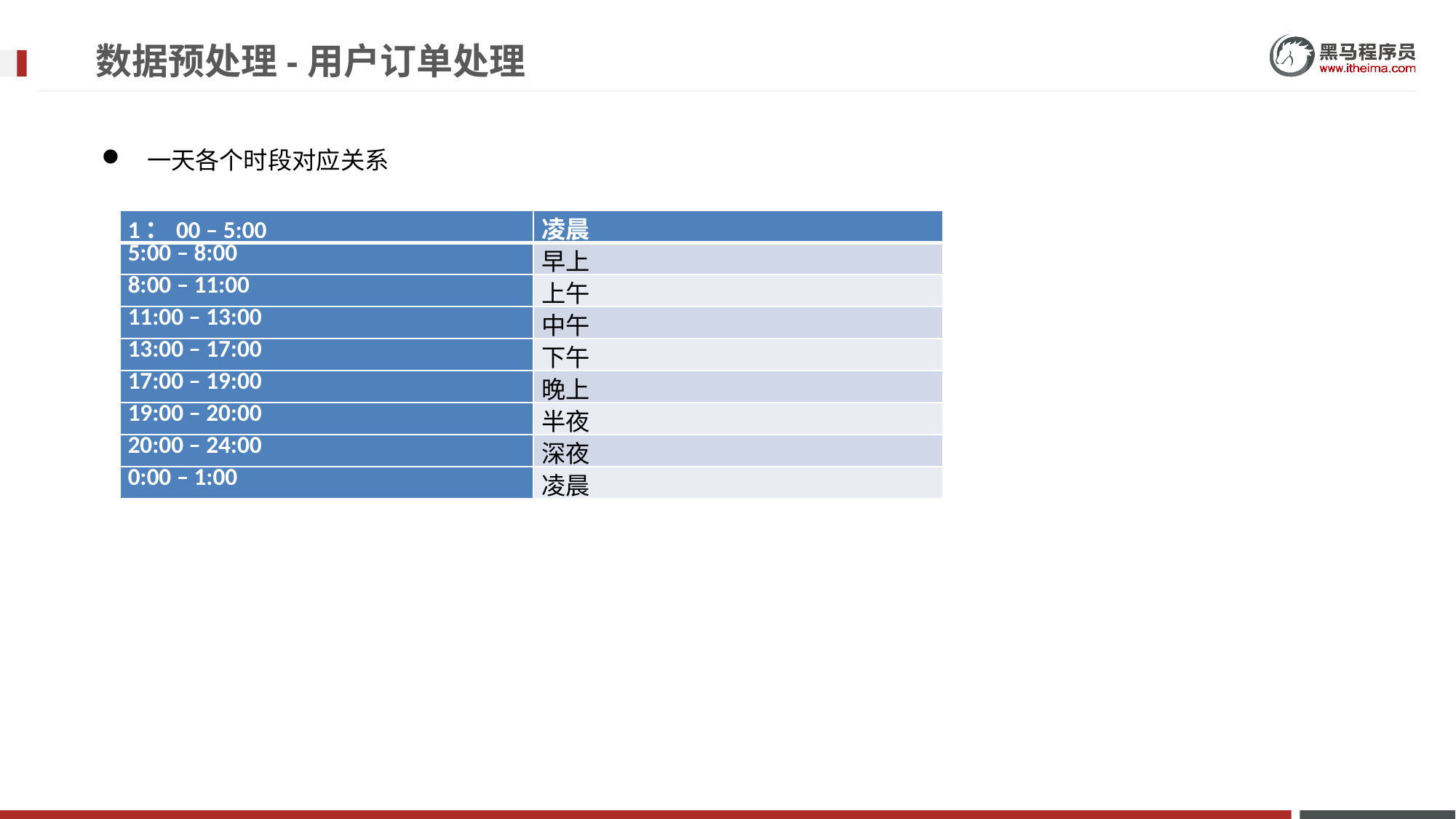

# 数据预处理-用户订单处理
 一天各个时段对应关系
| 1：00 – 5:00 | 凌晨 |
| --- | --- |
| 5:00 – 8:00 | 早上 |
| 8:00 – 11:00 | 上午 |
| 11:00 – 13:00 | 中午 |
| 13:00 – 17:00 | 下午 |
| 17:00 – 19:00 | 晚上 |
| 19:00 – 20:00 | 半夜 |
| 20:00 – 24:00 | 深夜 |
| 0:00 – 1:00 | 凌晨 |